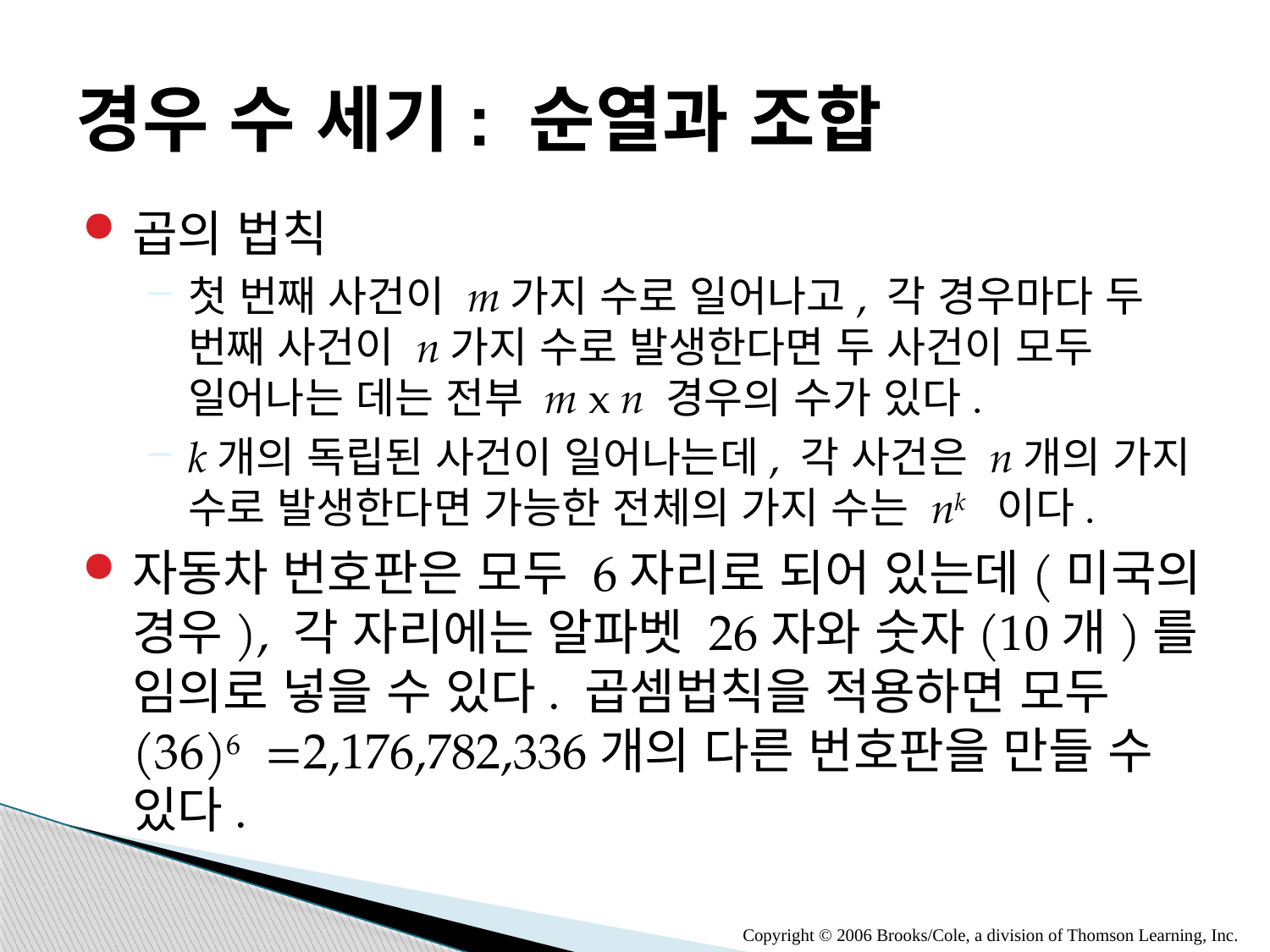

# 경우 수 세기: 순열과 조합
곱의 법칙
첫 번째 사건이 m가지 수로 일어나고, 각 경우마다 두 번째 사건이 n가지 수로 발생한다면 두 사건이 모두 일어나는 데는 전부 m x n 경우의 수가 있다.
k개의 독립된 사건이 일어나는데, 각 사건은 n개의 가지 수로 발생한다면 가능한 전체의 가지 수는 nk  이다.
자동차 번호판은 모두 6자리로 되어 있는데(미국의 경우), 각 자리에는 알파벳 26자와 숫자(10개)를 임의로 넣을 수 있다. 곱셈법칙을 적용하면 모두 (36)6  =2,176,782,336개의 다른 번호판을 만들 수 있다.